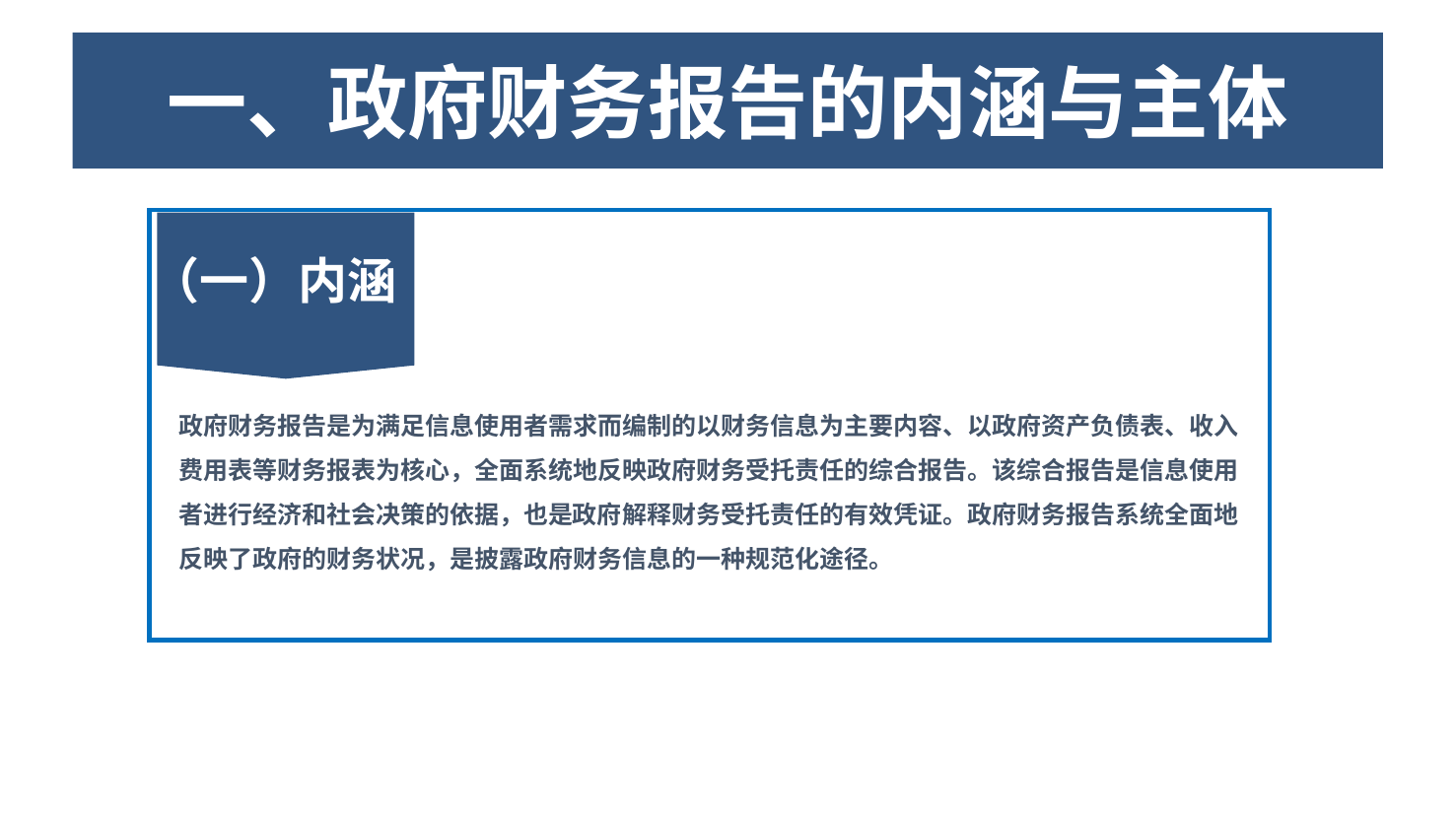

单击添加标题
# 一、政府财务报告的内涵与主体

（一）内涵
02
03
04
政府财务报告是为满足信息使用者需求而编制的以财务信息为主要内容、以政府资产负债表、收入费用表等财务报表为核心，全面系统地反映政府财务受托责任的综合报告。该综合报告是信息使用者进行经济和社会决策的依据，也是政府解释财务受托责任的有效凭证。政府财务报告系统全面地反映了政府的财务状况，是披露政府财务信息的一种规范化途径。